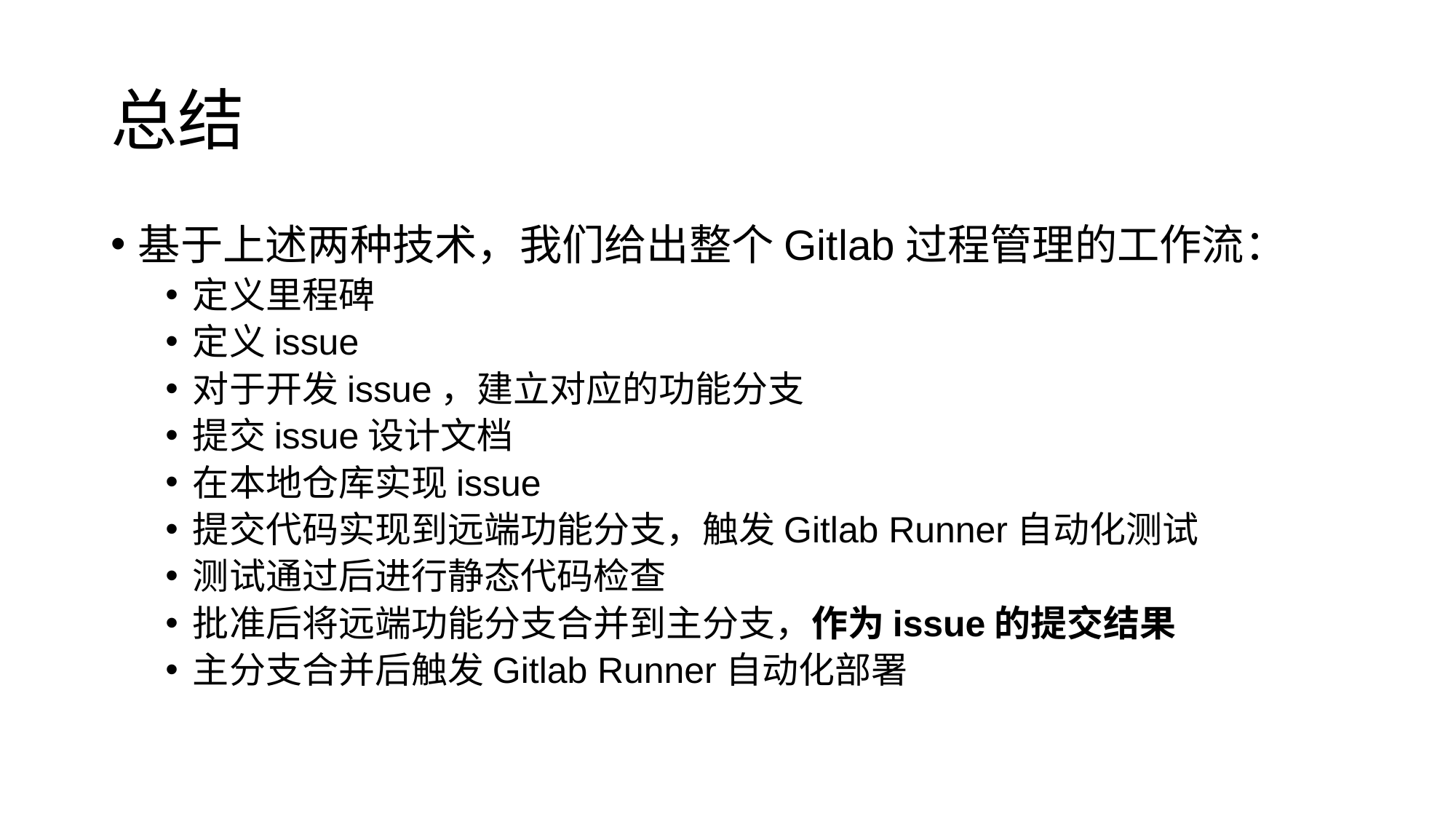

# 总结
基于上述两种技术，我们给出整个Gitlab过程管理的工作流：
定义里程碑
定义issue
对于开发issue，建立对应的功能分支
提交issue设计文档
在本地仓库实现issue
提交代码实现到远端功能分支，触发Gitlab Runner自动化测试
测试通过后进行静态代码检查
批准后将远端功能分支合并到主分支，作为issue的提交结果
主分支合并后触发Gitlab Runner自动化部署